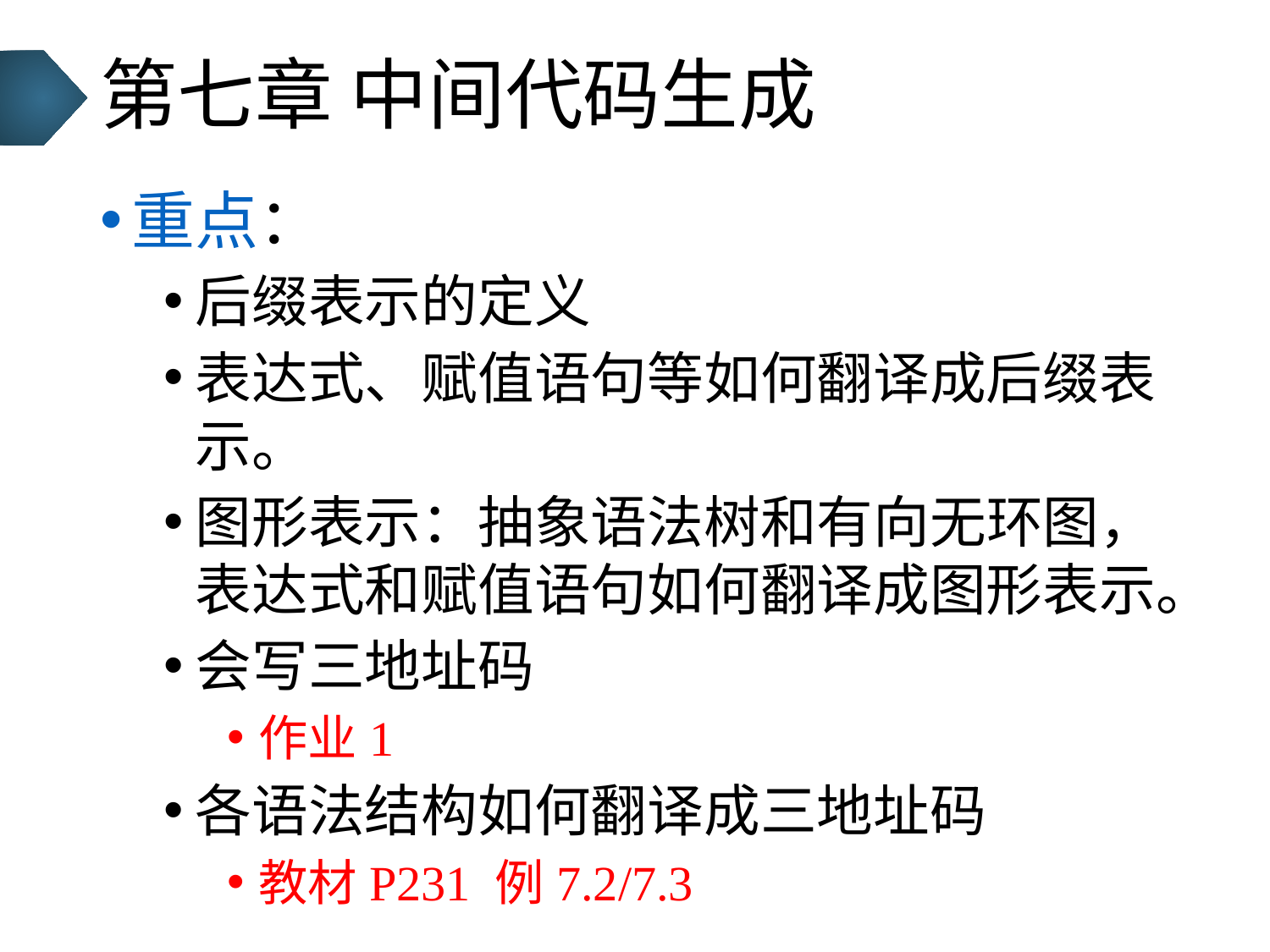

# 第七章 中间代码生成
重点：
后缀表示的定义
表达式、赋值语句等如何翻译成后缀表示。
图形表示：抽象语法树和有向无环图，表达式和赋值语句如何翻译成图形表示。
会写三地址码
作业1
各语法结构如何翻译成三地址码
教材P231 例7.2/7.3